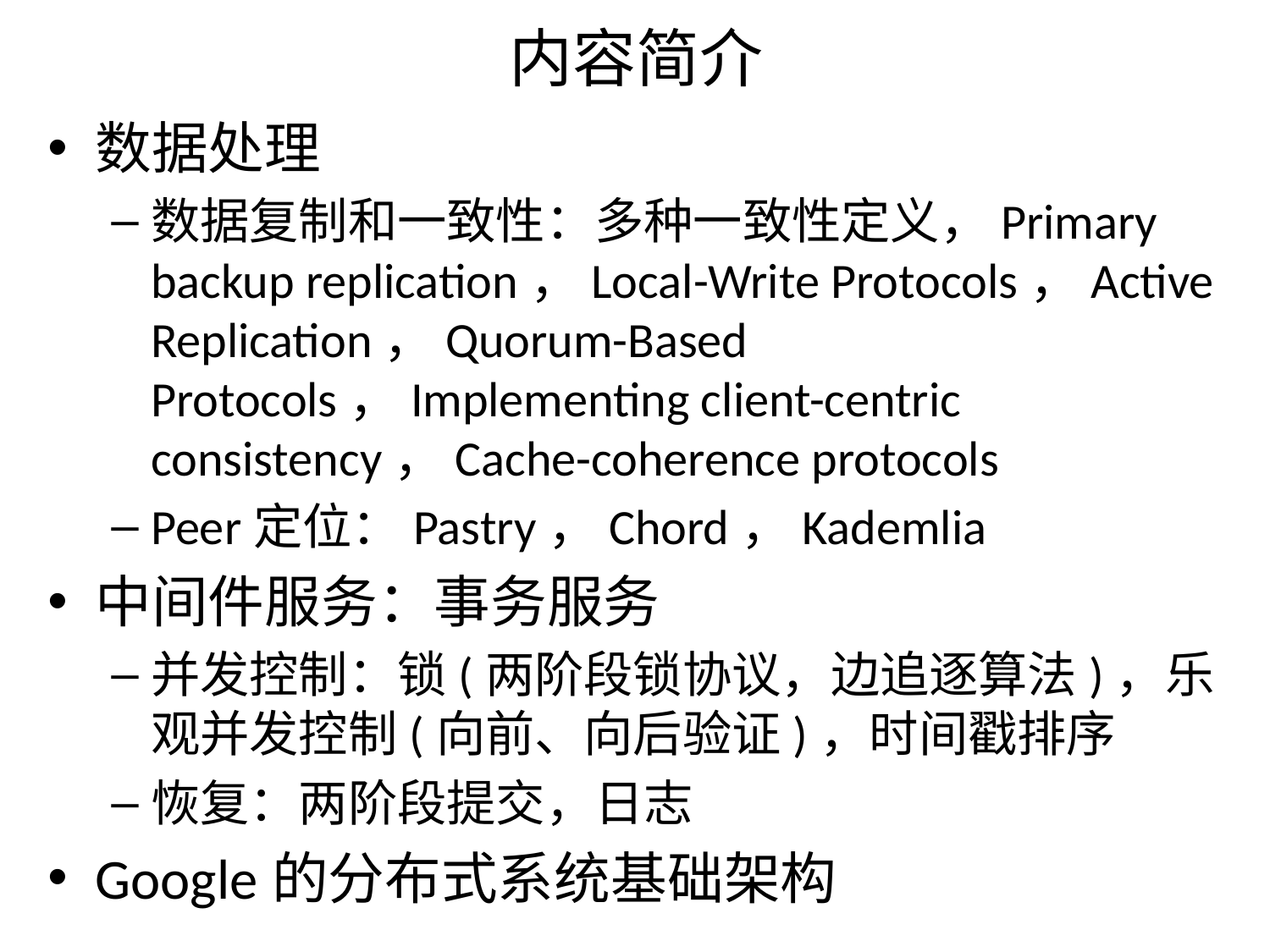

# 内容简介
数据处理
数据复制和一致性：多种一致性定义，Primary backup replication，Local-Write Protocols，Active Replication，Quorum-Based Protocols，Implementing client-centric consistency，Cache-coherence protocols
Peer定位：Pastry，Chord，Kademlia
中间件服务：事务服务
并发控制：锁(两阶段锁协议，边追逐算法)，乐观并发控制(向前、向后验证)，时间戳排序
恢复：两阶段提交，日志
Google的分布式系统基础架构